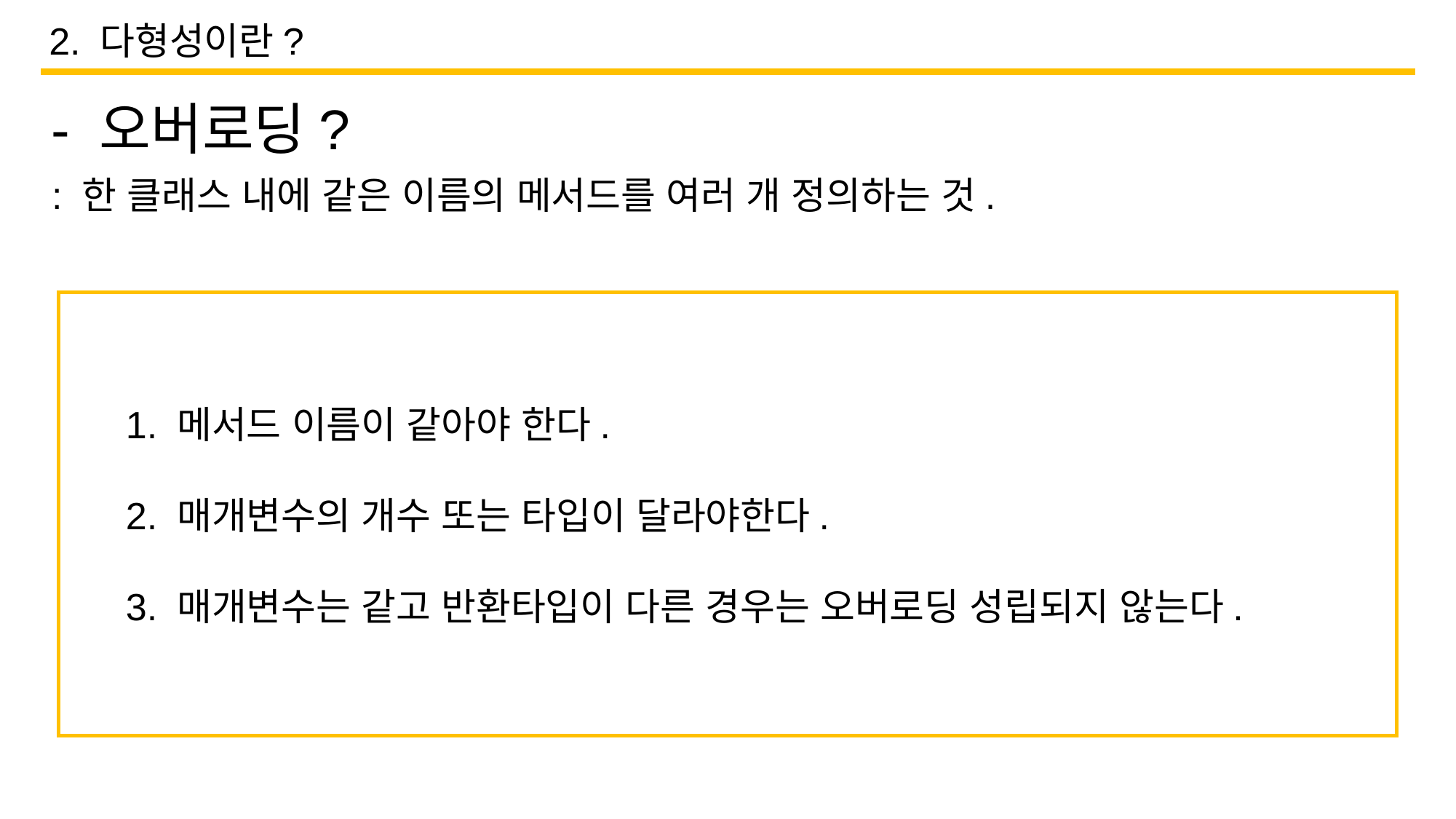

2. 다형성이란?
- 오버로딩?
: 한 클래스 내에 같은 이름의 메서드를 여러 개 정의하는 것.

1. 메서드 이름이 같아야 한다.

2. 매개변수의 개수 또는 타입이 달라야한다.

3. 매개변수는 같고 반환타입이 다른 경우는 오버로딩 성립되지 않는다.